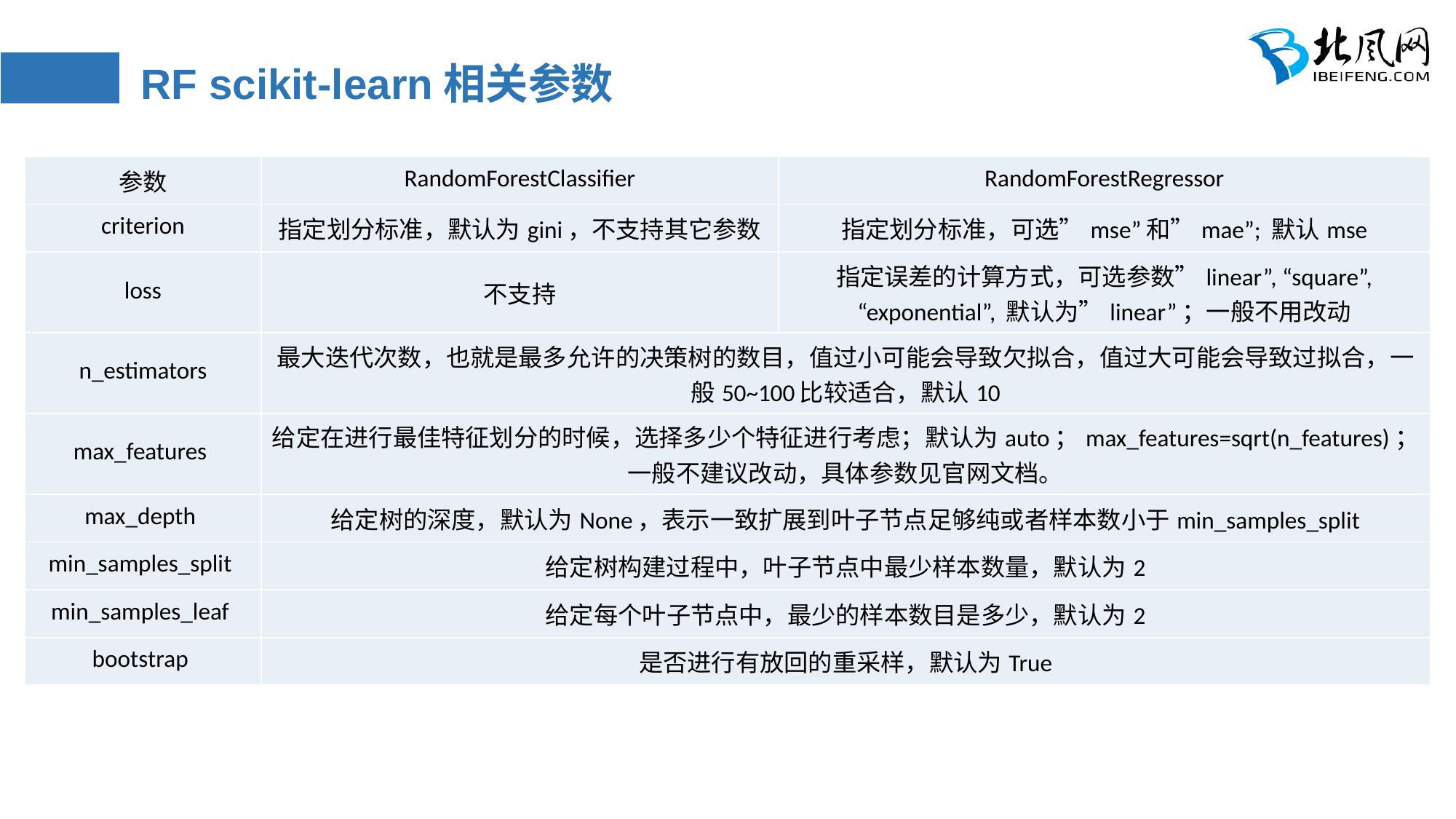

# RF scikit-learn相关参数
| 参数 | RandomForestClassifier | RandomForestRegressor |
| --- | --- | --- |
| criterion | 指定划分标准，默认为gini，不支持其它参数 | 指定划分标准，可选”mse”和”mae”; 默认mse |
| loss | 不支持 | 指定误差的计算方式，可选参数”linear”, “square”, “exponential”, 默认为”linear”；一般不用改动 |
| n\_estimators | 最大迭代次数，也就是最多允许的决策树的数目，值过小可能会导致欠拟合，值过大可能会导致过拟合，一般50~100比较适合，默认10 |  |
| max\_features | 给定在进行最佳特征划分的时候，选择多少个特征进行考虑；默认为auto；max\_features=sqrt(n\_features)；一般不建议改动，具体参数见官网文档。 |  |
| max\_depth | 给定树的深度，默认为None，表示一致扩展到叶子节点足够纯或者样本数小于min\_samples\_split |  |
| min\_samples\_split | 给定树构建过程中，叶子节点中最少样本数量，默认为2 |  |
| min\_samples\_leaf | 给定每个叶子节点中，最少的样本数目是多少，默认为2 |  |
| bootstrap | 是否进行有放回的重采样，默认为True |  |